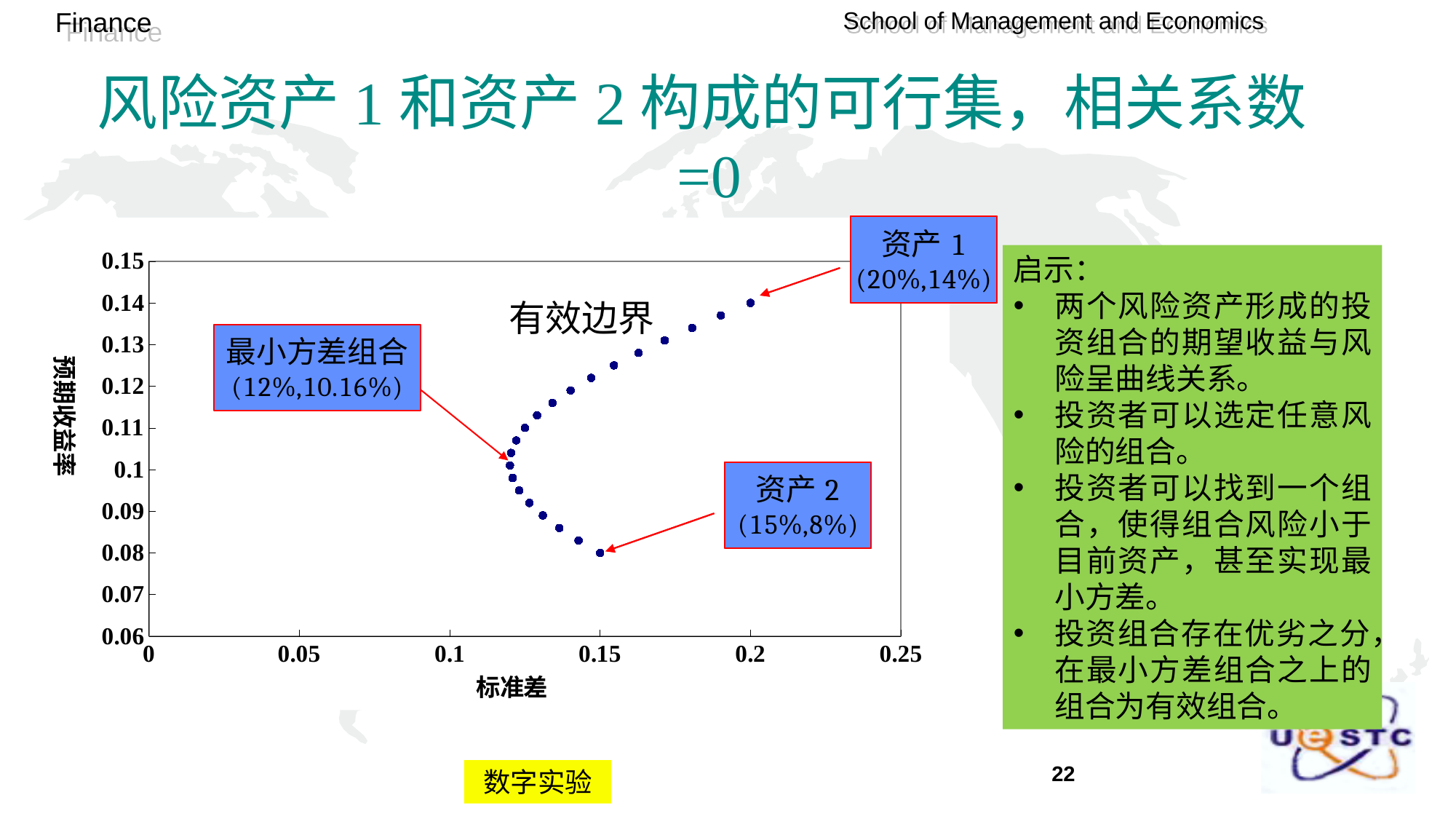

# 风险资产1和资产2构成的可行集，相关系数=0
资产1
(0.20,0.14)
资产1
(20%,14%)

### Chart

| Category |  |
|---|---|
启示：
两个风险资产形成的投资组合的期望收益与风险呈曲线关系。
投资者可以选定任意风险的组合。
投资者可以找到一个组合，使得组合风险小于目前资产，甚至实现最小方差。
投资组合存在优劣之分，在最小方差组合之上的组合为有效组合。
有效边界
最小方差组合
(12%,10.16%)
预期收益率
资产2
(0.15,0.08)
资产2
(15%,8%)
数字实验